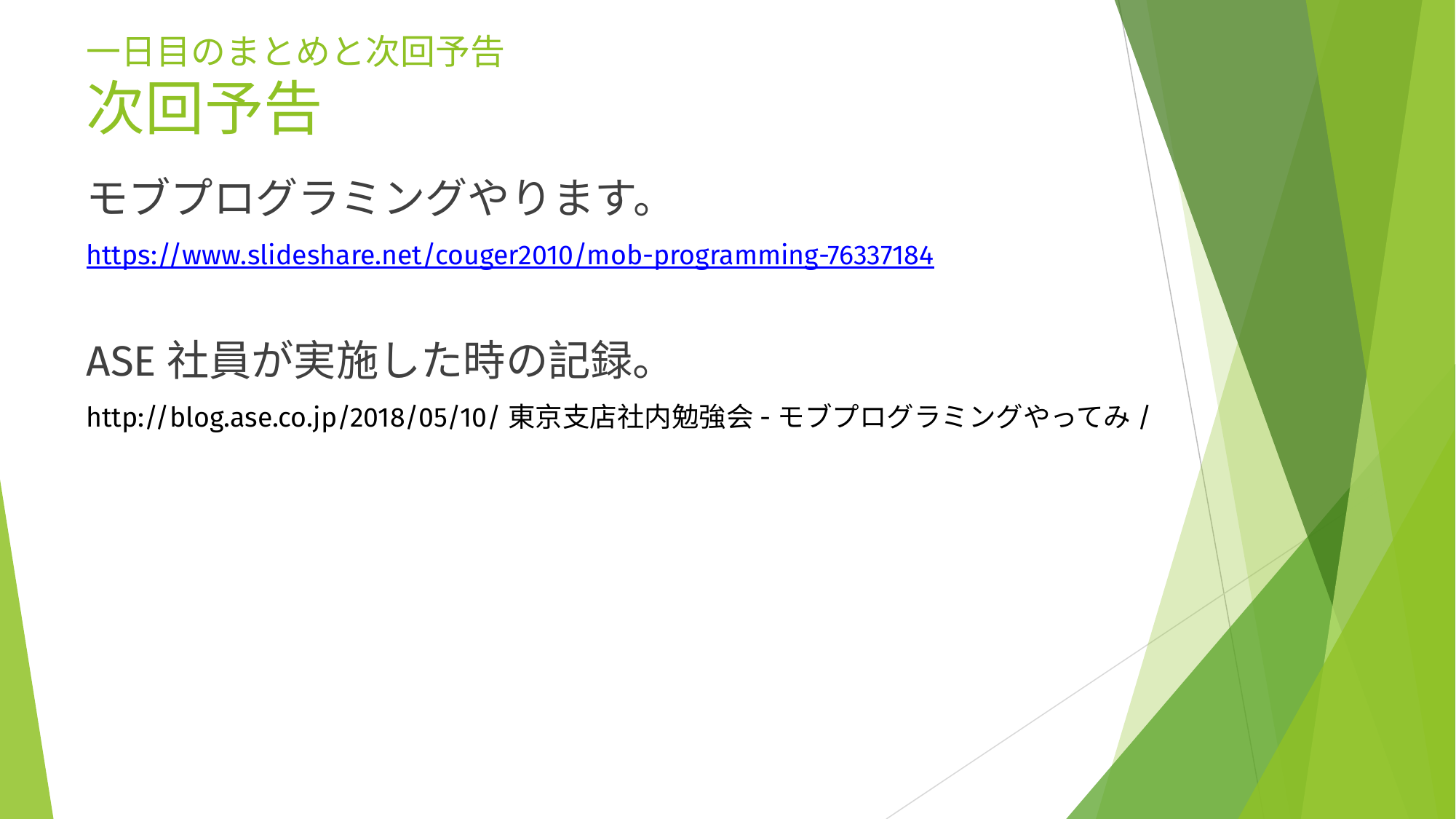

# 一日目のまとめと次回予告 次回予告
モブプログラミングやります。
https://www.slideshare.net/couger2010/mob-programming-76337184

ASE社員が実施した時の記録。
http://blog.ase.co.jp/2018/05/10/東京支店社内勉強会-モブプログラミングやってみ/